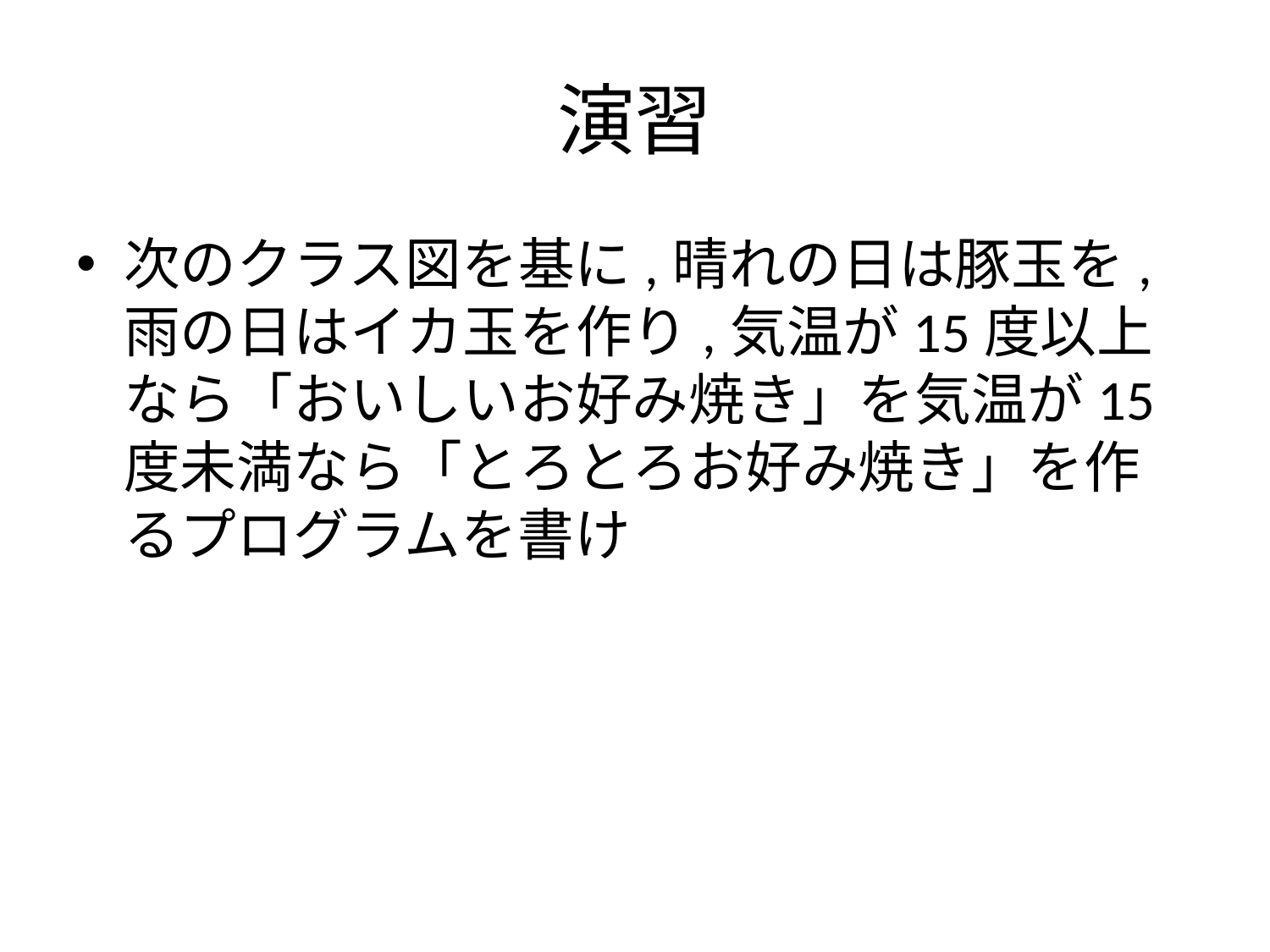

# 演習
次のクラス図を基に,晴れの日は豚玉を,雨の日はイカ玉を作り,気温が15度以上なら「おいしいお好み焼き」を気温が15度未満なら「とろとろお好み焼き」を作るプログラムを書け